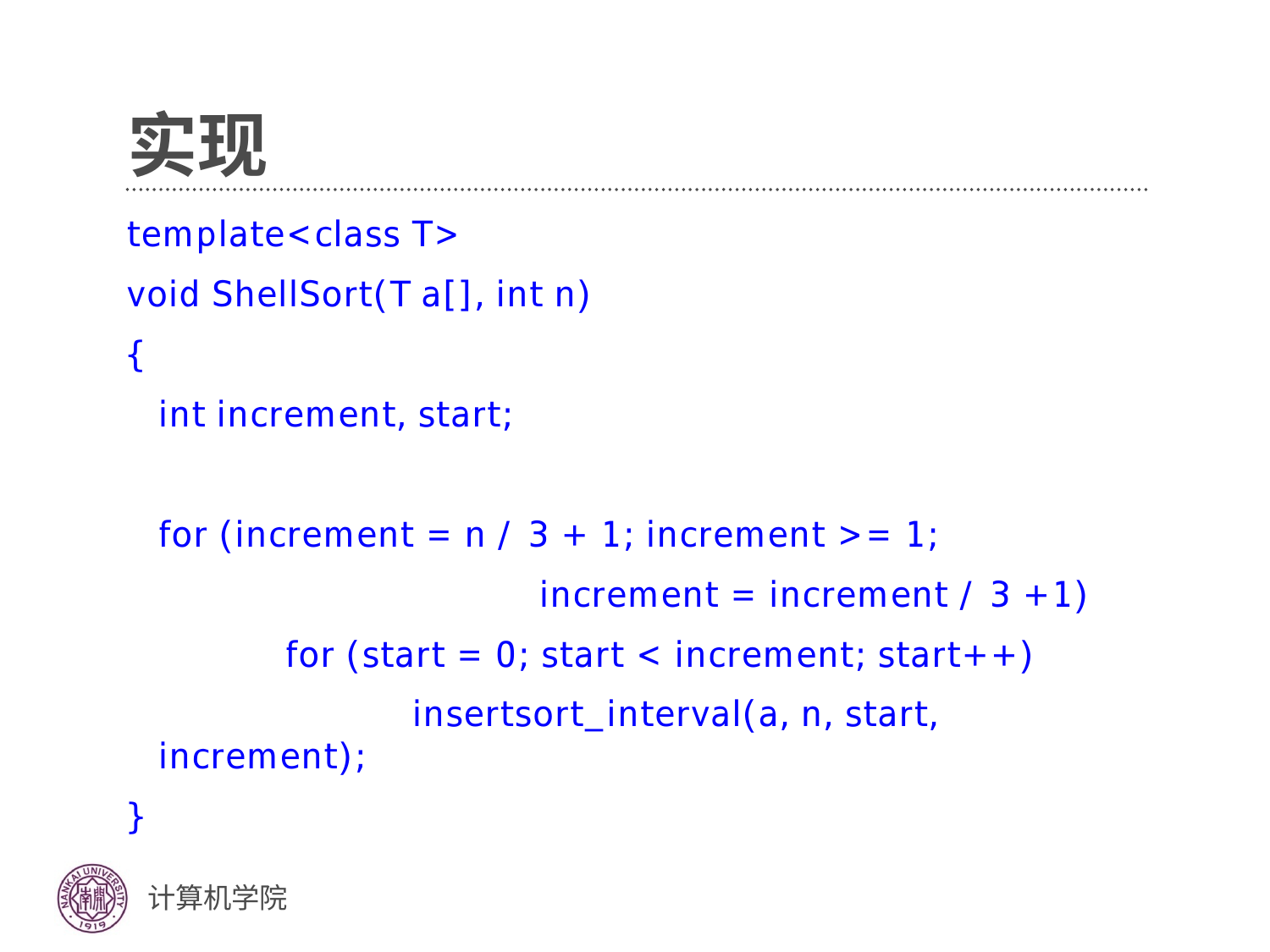

# 实现
template<class T>
void ShellSort(T a[], int n)
{
	int increment, start;

	for (increment = n / 3 + 1; increment >= 1;
				increment = increment / 3 +1)
		for (start = 0; start < increment; start++)
			insertsort_interval(a, n, start, increment);
}
31